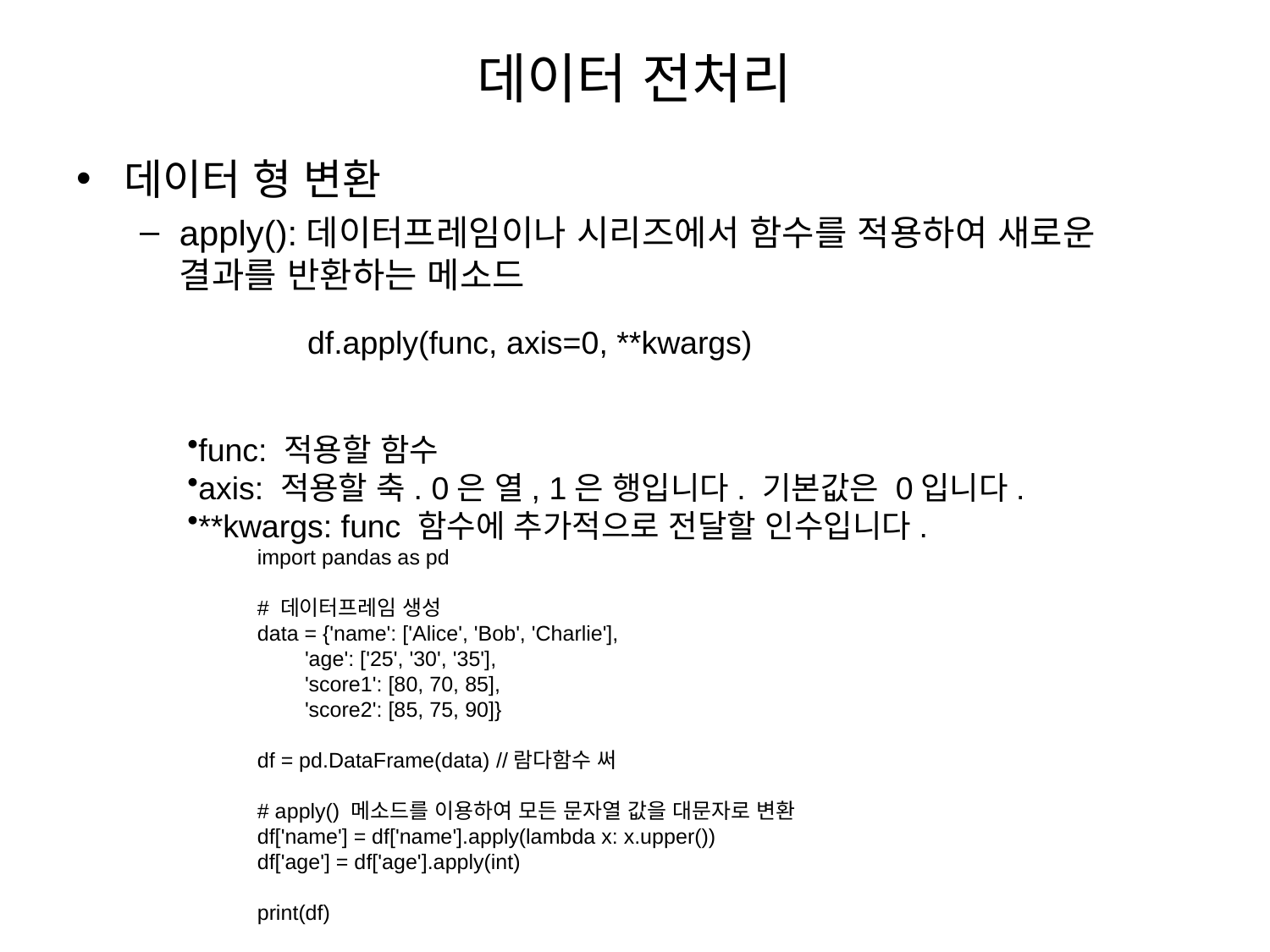

# 데이터 전처리
데이터 형 변환
apply():데이터프레임이나 시리즈에서 함수를 적용하여 새로운 결과를 반환하는 메소드

func: 적용할 함수
axis: 적용할 축. 0은 열, 1은 행입니다. 기본값은 0입니다.
**kwargs: func 함수에 추가적으로 전달할 인수입니다.

df.apply(func, axis=0, **kwargs)
import pandas as pd

# 데이터프레임 생성
data = {'name': ['Alice', 'Bob', 'Charlie'],
        'age': ['25', '30', '35'],
        'score1': [80, 70, 85],
        'score2': [85, 75, 90]}

df = pd.DataFrame(data) //람다함수 써

# apply() 메소드를 이용하여 모든 문자열 값을 대문자로 변환
df['name'] = df['name'].apply(lambda x: x.upper())
df['age'] = df['age'].apply(int)

print(df)